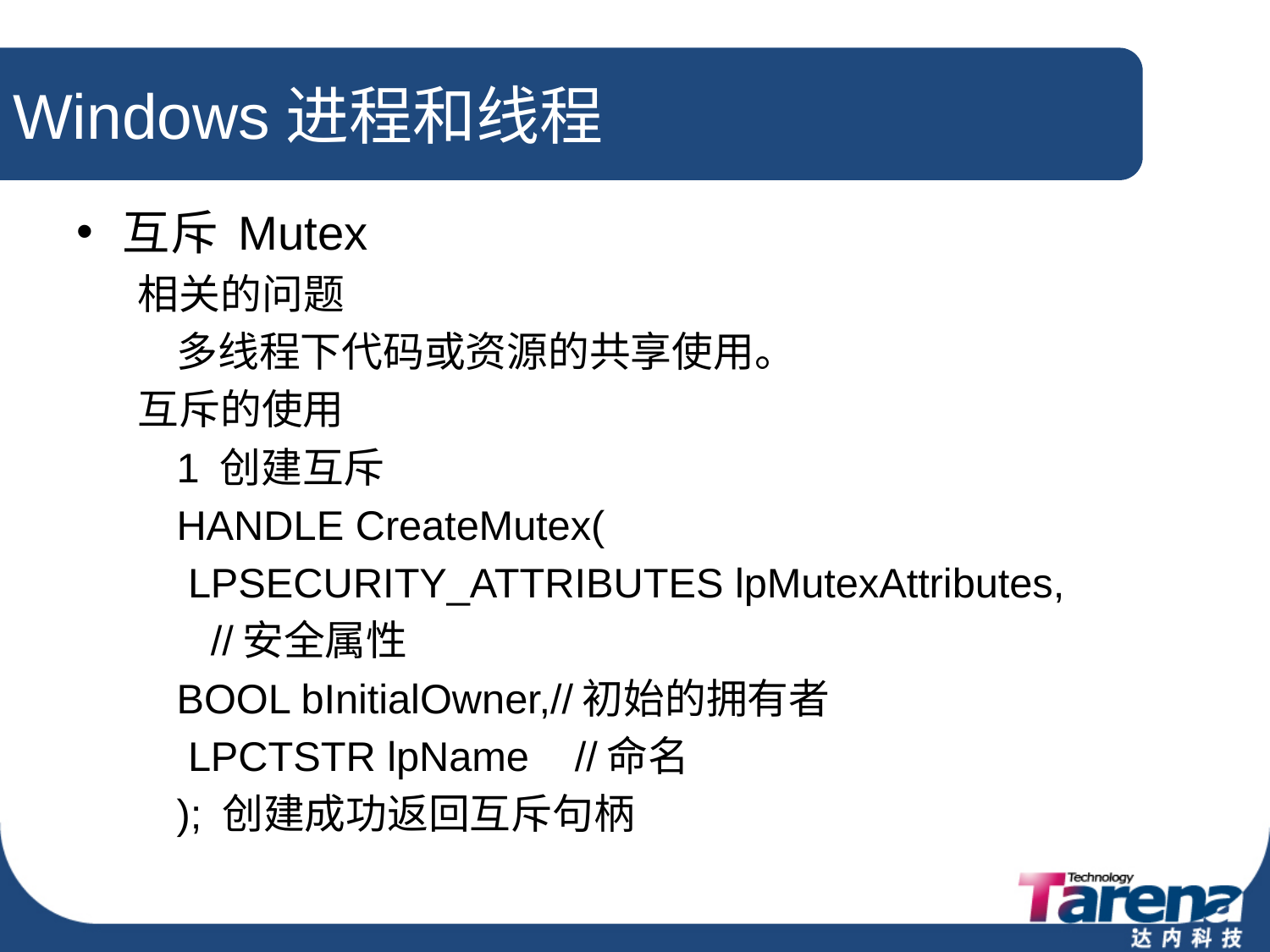

# Windows进程和线程
互斥 Mutex
相关的问题
	多线程下代码或资源的共享使用。
互斥的使用
	1 创建互斥
	HANDLE CreateMutex(
		 LPSECURITY_ATTRIBUTES lpMutexAttributes,
		   //安全属性
		BOOL bInitialOwner,//初始的拥有者
		 LPCTSTR lpName    //命名
	); 创建成功返回互斥句柄